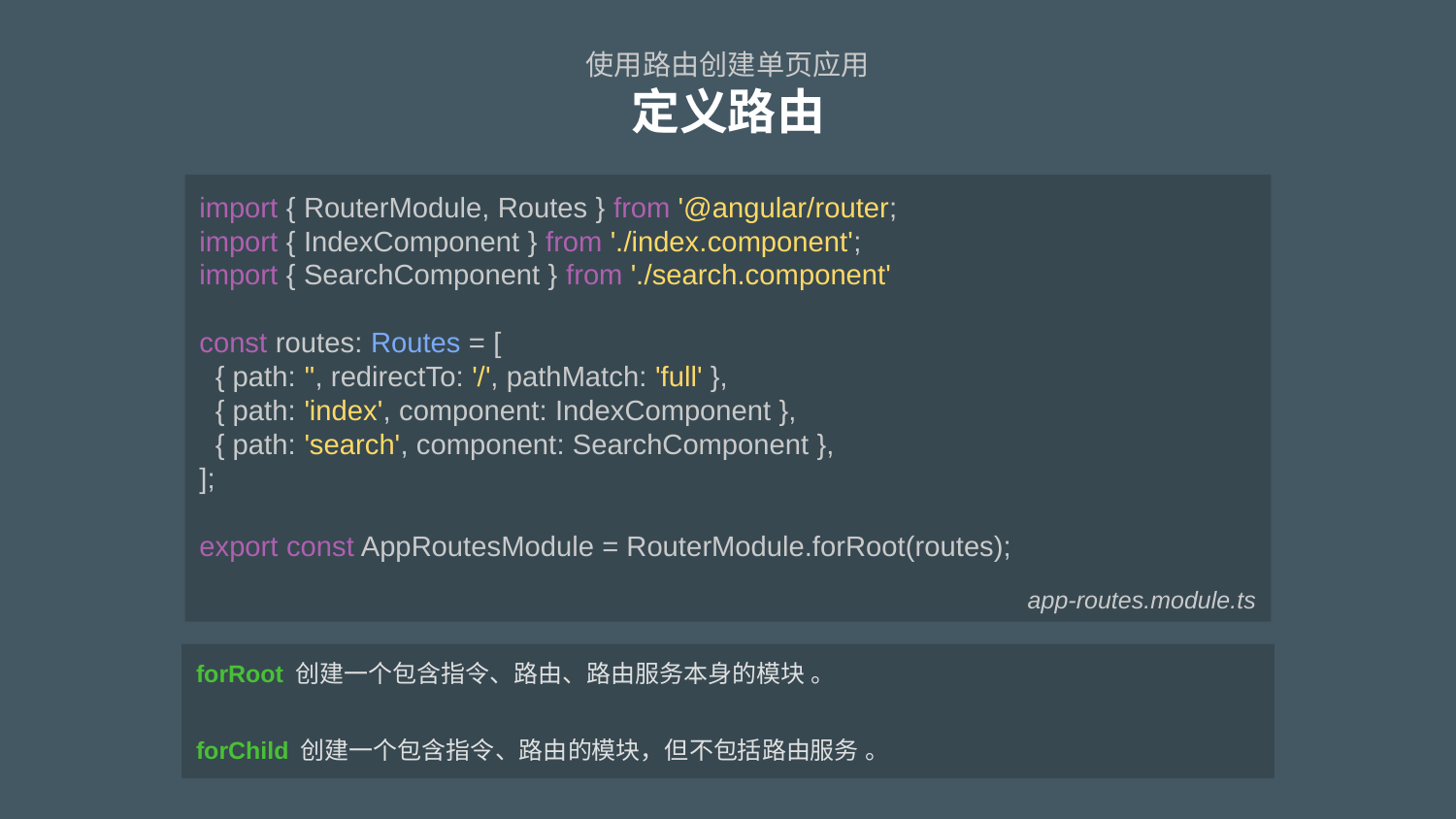

# 使用路由创建单页应用 定义路由
import { RouterModule, Routes } from '@angular/router;
import { IndexComponent } from './index.component';
import { SearchComponent } from './search.component'
const routes: Routes = [
  { path: '', redirectTo: '/', pathMatch: 'full' },
  { path: 'index', component: IndexComponent },
  { path: 'search', component: SearchComponent },
];
export const AppRoutesModule = RouterModule.forRoot(routes);
app-routes.module.ts
forRoot 创建一个包含指令、路由、路由服务本身的模块 。
forChild 创建一个包含指令、路由的模块，但不包括路由服务 。